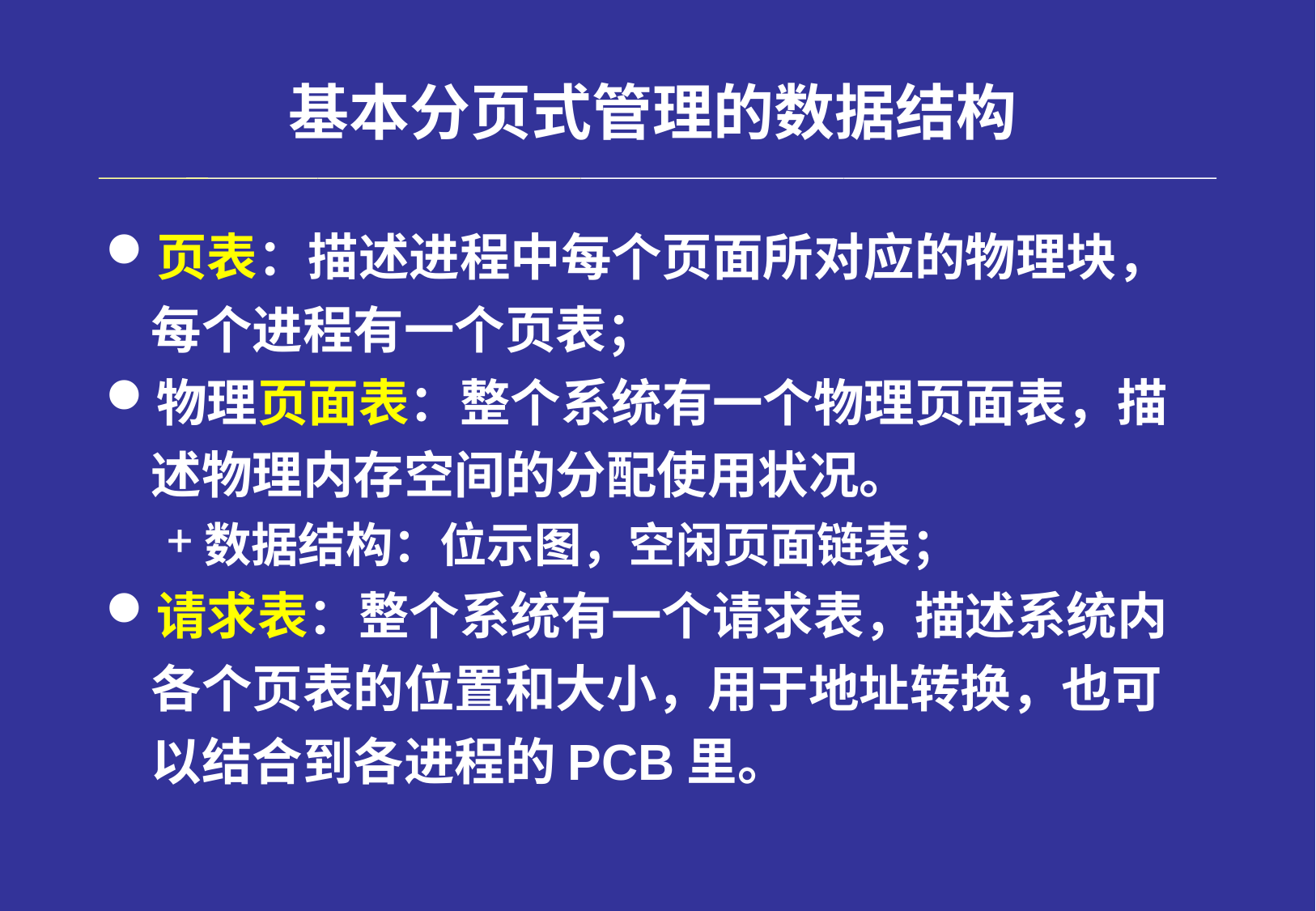

# 基本分页式管理的数据结构
页表：描述进程中每个页面所对应的物理块，每个进程有一个页表；
物理页面表：整个系统有一个物理页面表，描述物理内存空间的分配使用状况。
数据结构：位示图，空闲页面链表；
请求表：整个系统有一个请求表，描述系统内各个页表的位置和大小，用于地址转换，也可以结合到各进程的PCB里。